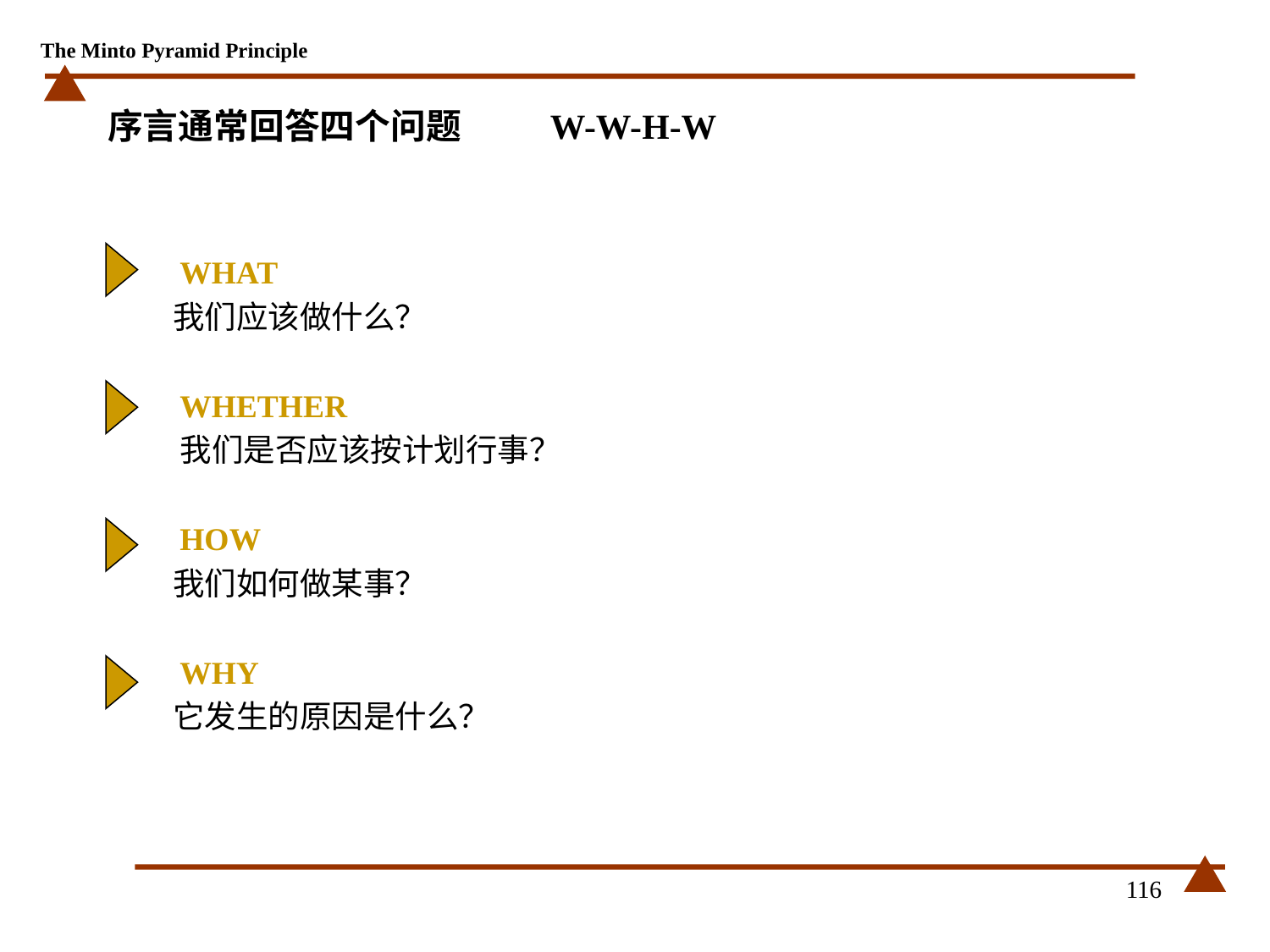

# 序言通常回答四个问题          W-W-H-W
   WHAT
        我们应该做什么？

   WHETHER
         我们是否应该按计划行事？

   HOW
        我们如何做某事？

   WHY
        它发生的原因是什么？

116